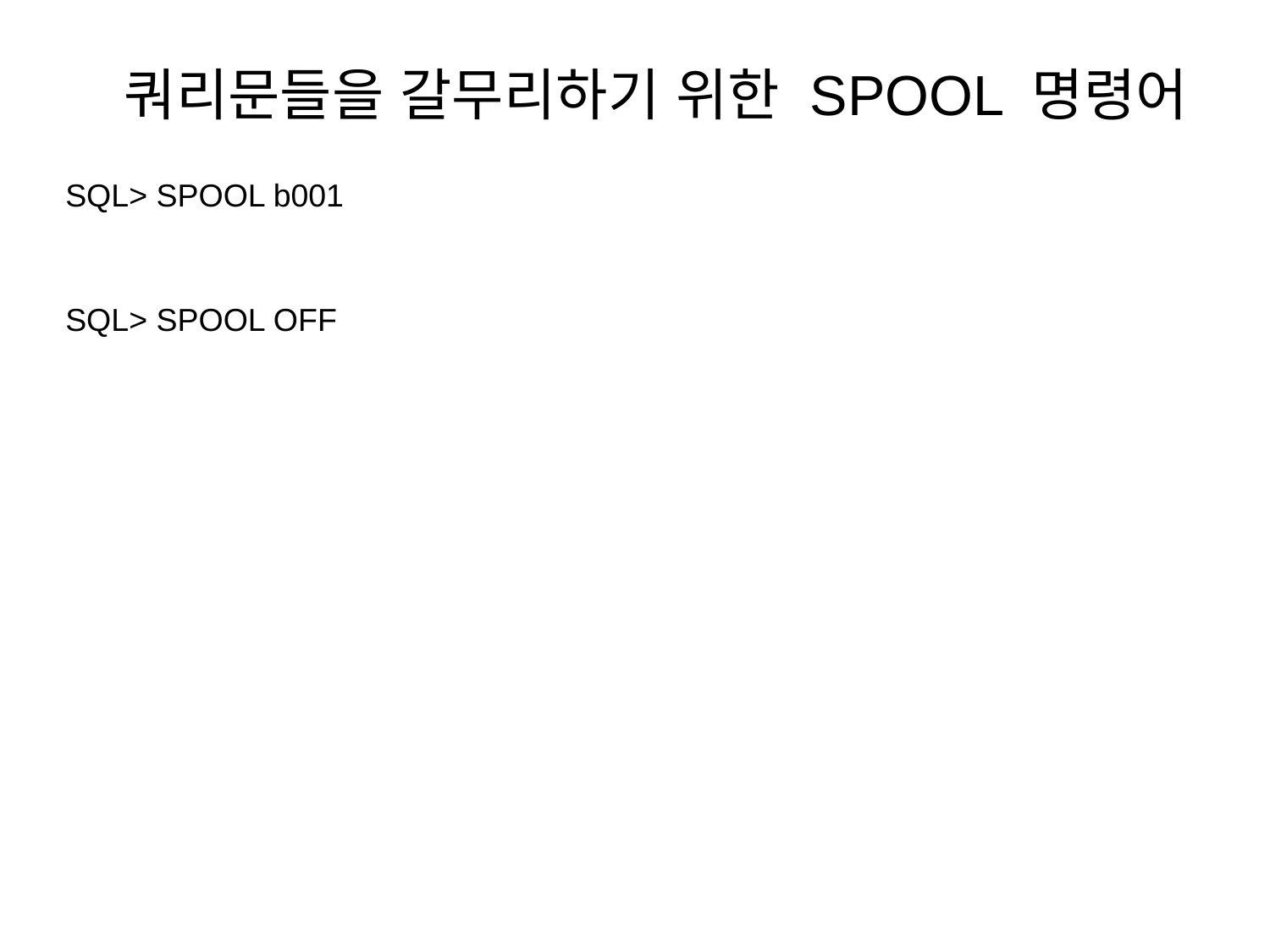

# 쿼리문들을 갈무리하기 위한 SPOOL 명령어
SQL> SPOOL b001

SQL> SPOOL OFF